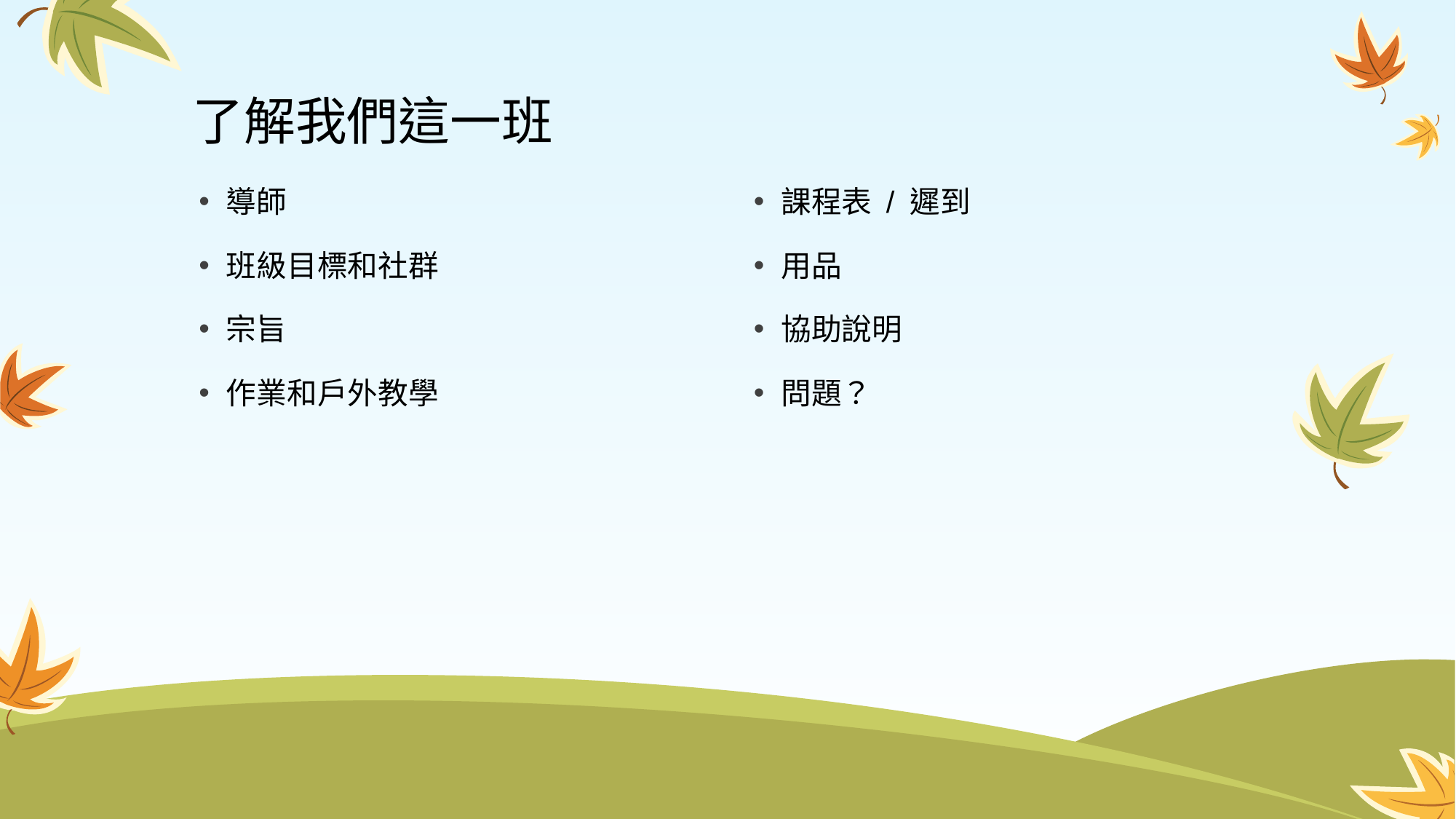

# 了解我們這一班
導師
班級目標和社群
宗旨
作業和戶外教學
課程表 / 遲到
用品
協助說明
問題？